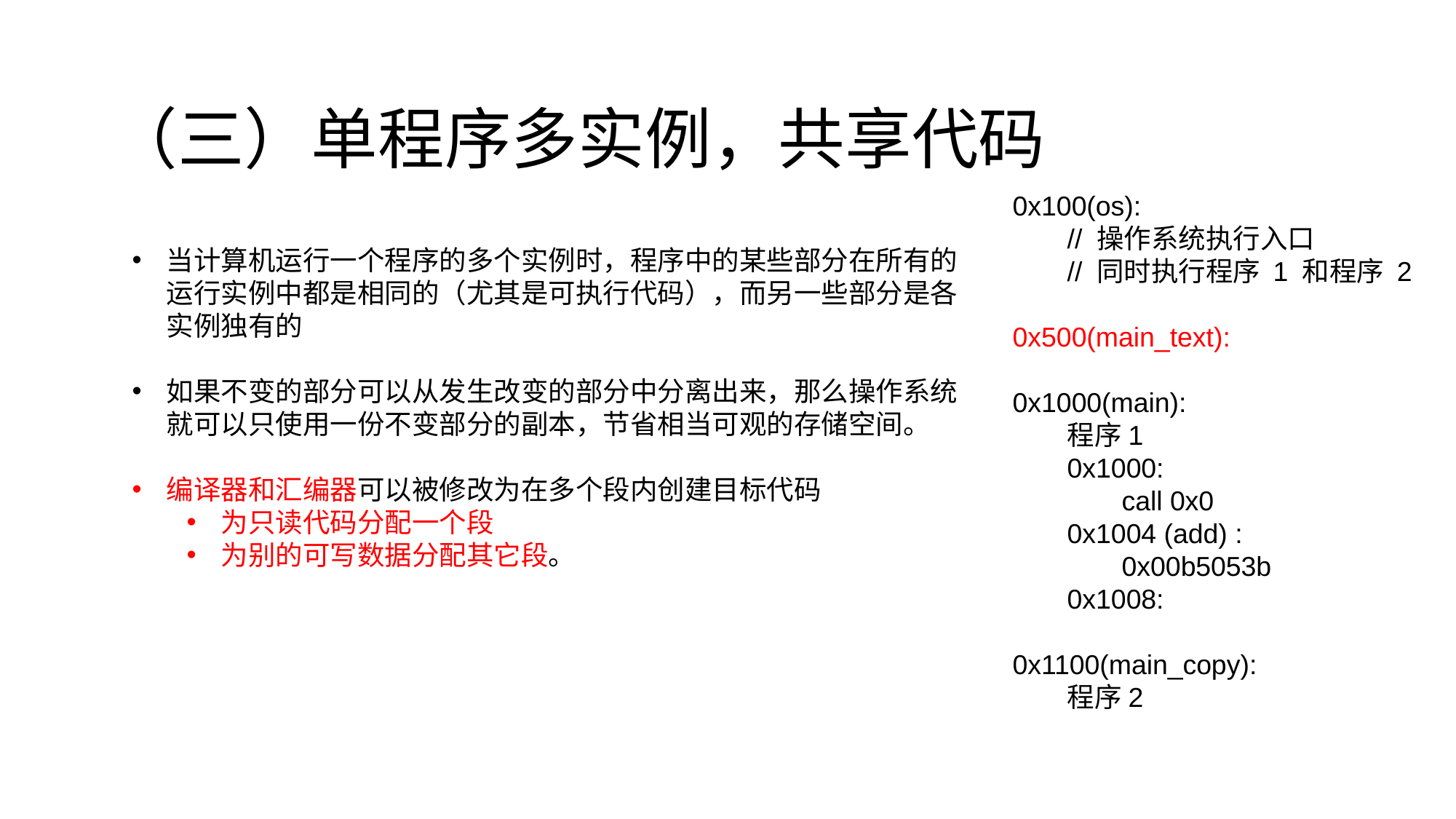

# （三）单程序多实例，共享代码
0x100(os):
// 操作系统执行入口
// 同时执行程序 1 和程序 2

0x500(main_text):

0x1000(main):
程序1
0x1000:
call 0x0
0x1004 (add) :
0x00b5053b
0x1008:

0x1100(main_copy):
程序2

当计算机运行一个程序的多个实例时，程序中的某些部分在所有的运行实例中都是相同的（尤其是可执行代码），而另一些部分是各实例独有的

如果不变的部分可以从发生改变的部分中分离出来，那么操作系统就可以只使用一份不变部分的副本，节省相当可观的存储空间。

编译器和汇编器可以被修改为在多个段内创建目标代码
为只读代码分配一个段
为别的可写数据分配其它段。